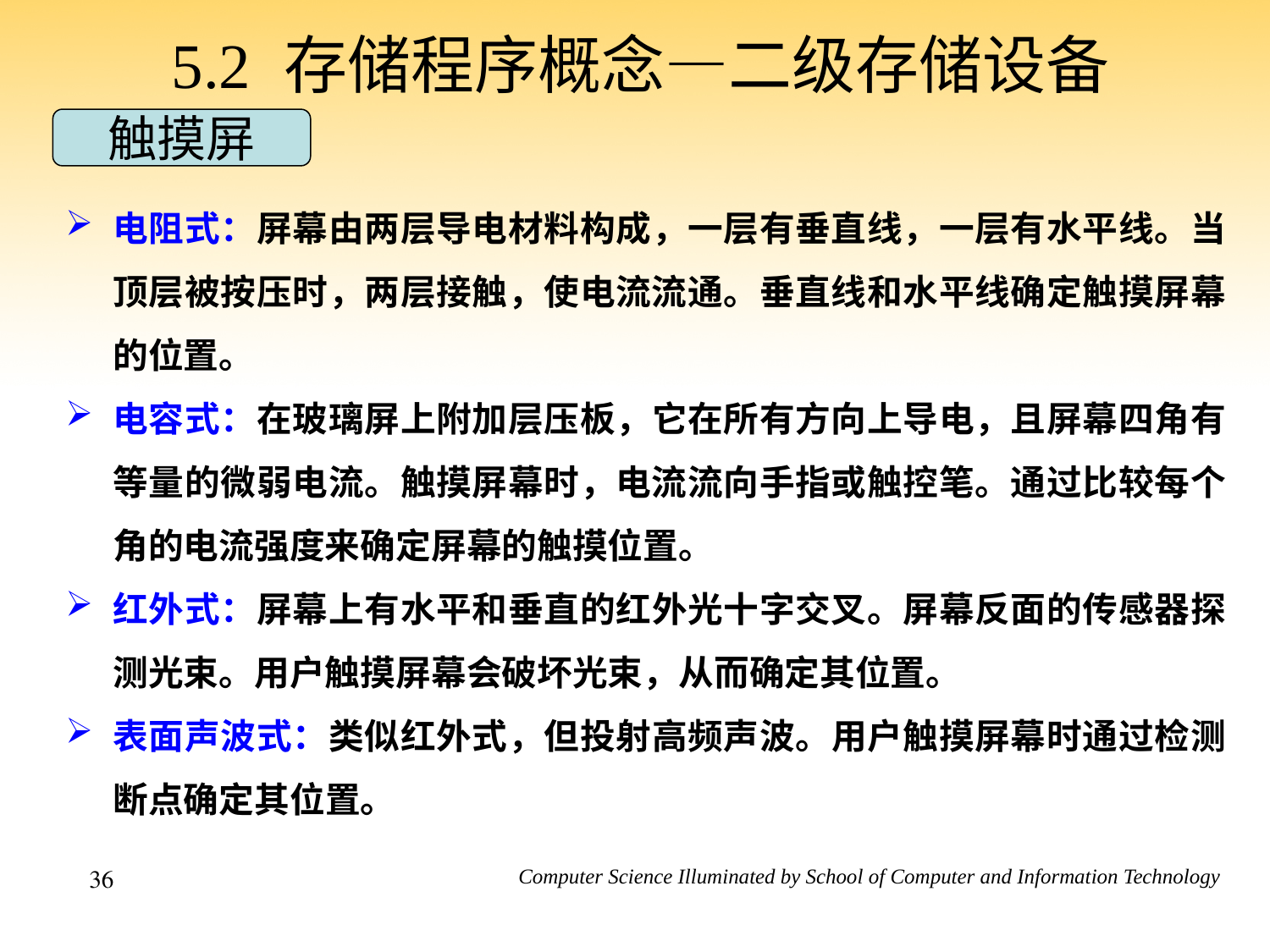

# 5.2 存储程序概念—二级存储设备
触摸屏
电阻式：屏幕由两层导电材料构成，一层有垂直线，一层有水平线。当顶层被按压时，两层接触，使电流流通。垂直线和水平线确定触摸屏幕的位置。
电容式：在玻璃屏上附加层压板，它在所有方向上导电，且屏幕四角有等量的微弱电流。触摸屏幕时，电流流向手指或触控笔。通过比较每个角的电流强度来确定屏幕的触摸位置。
红外式：屏幕上有水平和垂直的红外光十字交叉。屏幕反面的传感器探测光束。用户触摸屏幕会破坏光束，从而确定其位置。
表面声波式：类似红外式，但投射高频声波。用户触摸屏幕时通过检测断点确定其位置。
36